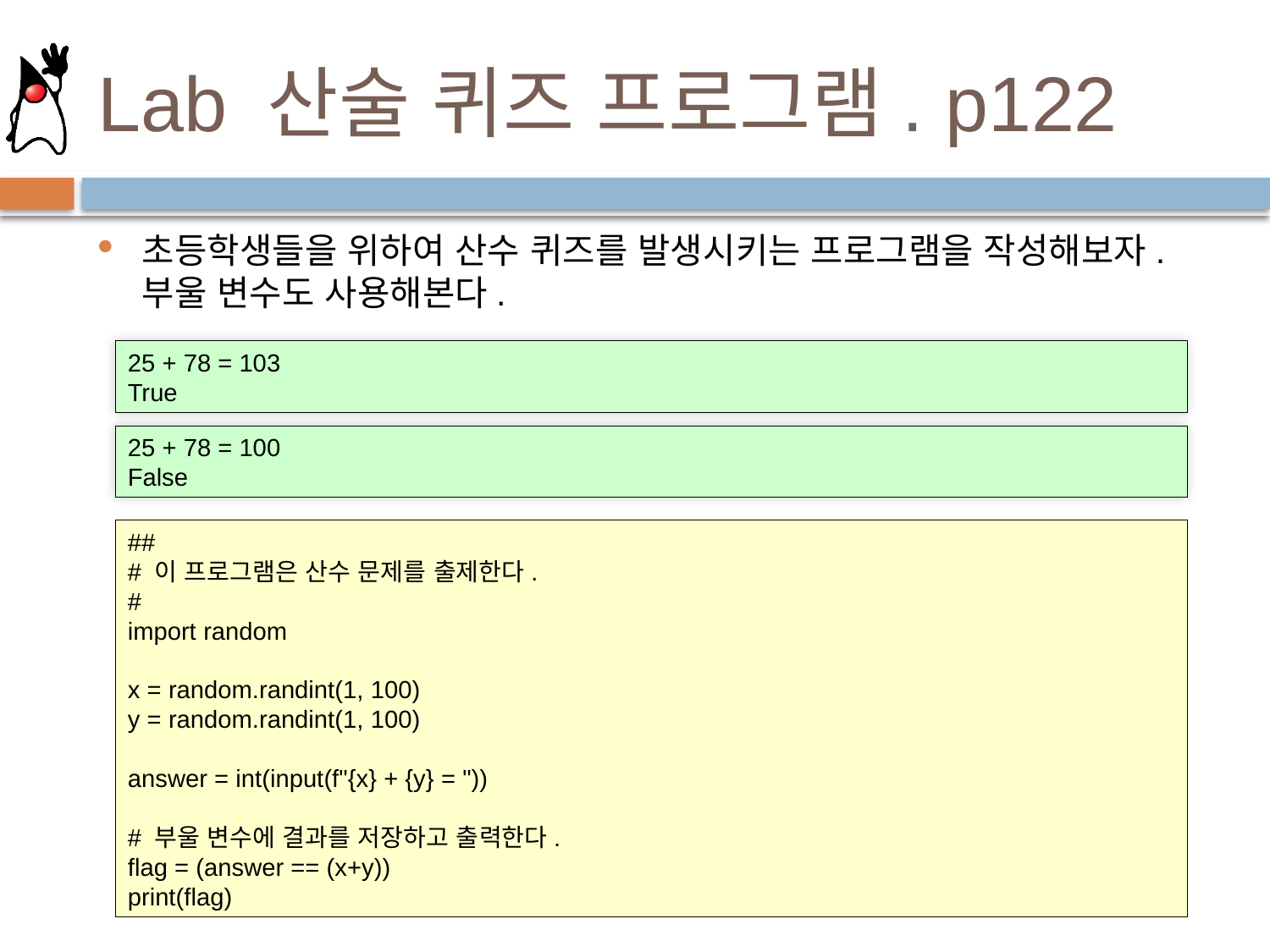

# Lab 산술 퀴즈 프로그램. p122
초등학생들을 위하여 산수 퀴즈를 발생시키는 프로그램을 작성해보자. 부울 변수도 사용해본다.
25 + 78 = 103
True
25 + 78 = 100
False
##
# 이 프로그램은 산수 문제를 출제한다.
#
import random

x = random.randint(1, 100)
y = random.randint(1, 100)

answer = int(input(f"{x} + {y} = "))

# 부울 변수에 결과를 저장하고 출력한다.
flag = (answer == (x+y))
print(flag)